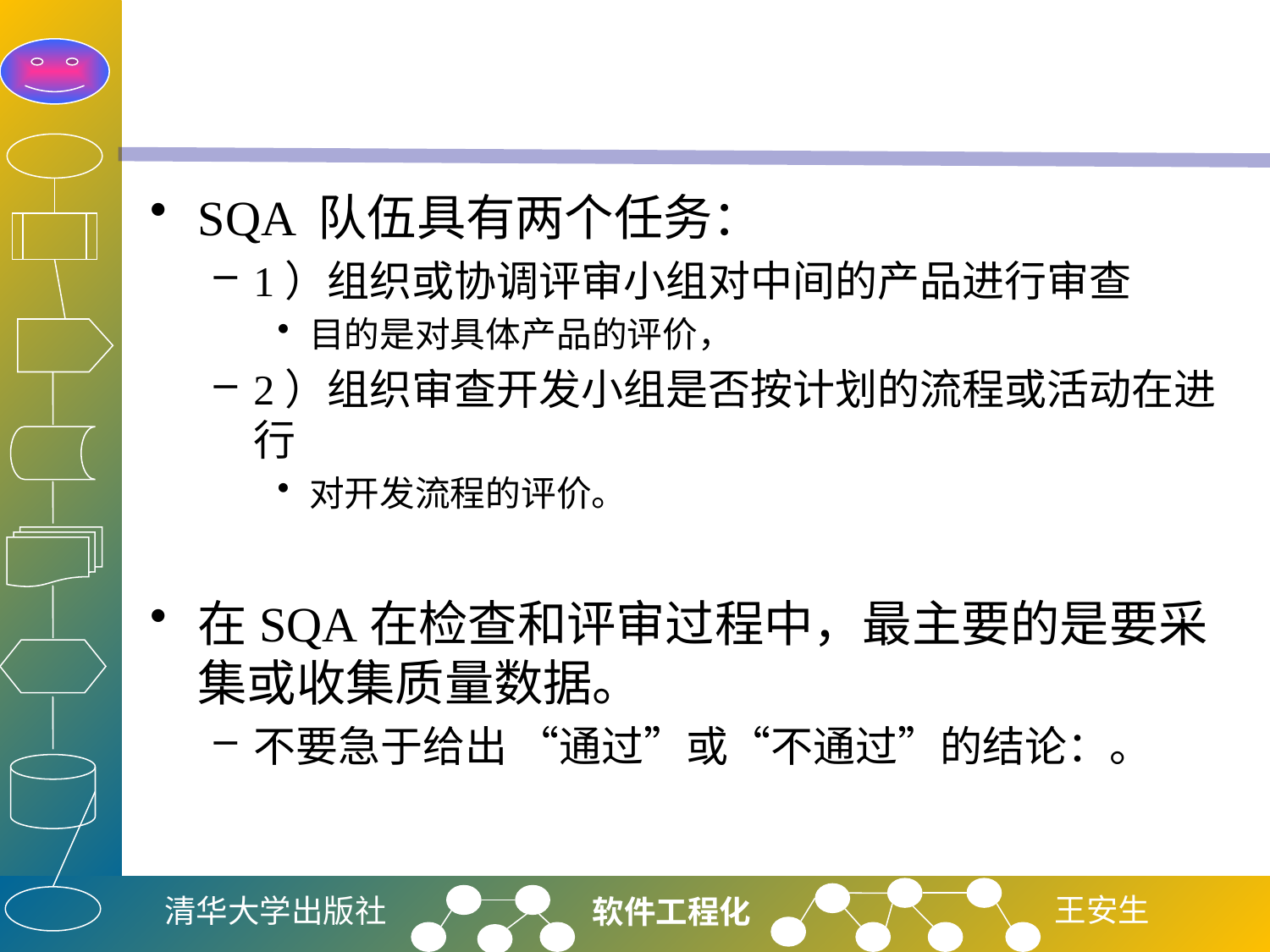

#
SQA 队伍具有两个任务：
1）组织或协调评审小组对中间的产品进行审查
目的是对具体产品的评价，
2）组织审查开发小组是否按计划的流程或活动在进行
对开发流程的评价。

在SQA在检查和评审过程中，最主要的是要采集或收集质量数据。
不要急于给出 “通过”或“不通过”的结论：。